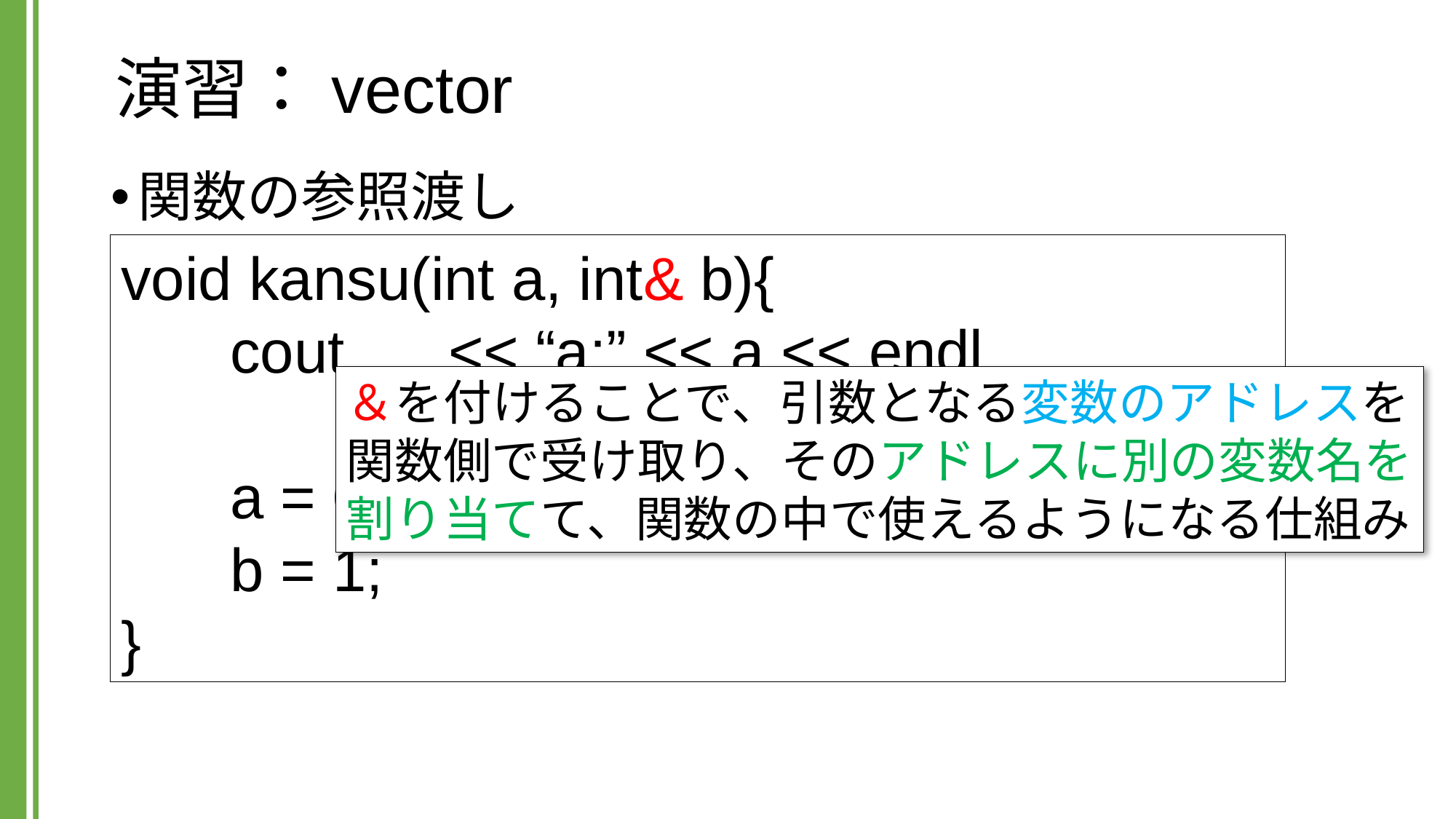

# 演習：vector
関数の参照渡し
void kansu(int a, int& b){
	cout	<< “a:” << a << endl
		　	<< “b:” << b << endl;
	a = 0;
	b = 1;
}
＆を付けることで、引数となる変数のアドレスを
関数側で受け取り、そのアドレスに別の変数名を
割り当てて、関数の中で使えるようになる仕組み